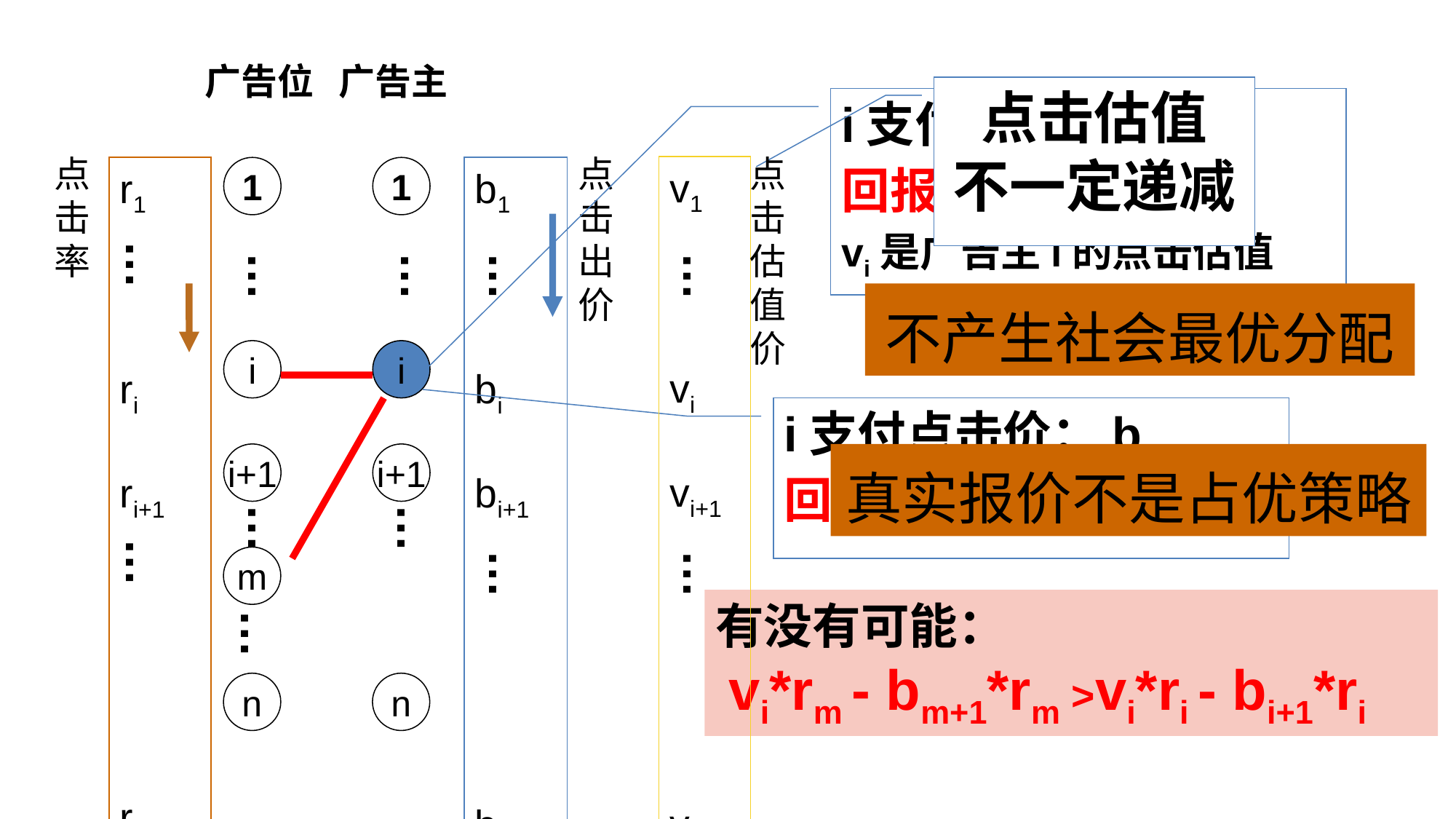

广告位   广告主
点击估值
不一定递减

i支付点击价：bi+1
回报=vi*ri - bi+1*ri
vi是广告主i的点击估值

点
击
率
点
击
出
价
点
击
估值价
v1

vi

vi+1

vn
…
…
1
1
b1

bi

bi+1

bn
r1

ri

ri+1

rn

…
…
…
…

不产生社会最优分配
i
i

i支付点击价：bm+1
回报=vi*rm - bm+1*rm

m
…
i+1
i+1
真实报价不是占优策略
…
…
…
…
有没有可能：
 vi*rm - bm+1*rm >vi*ri - bi+1*ri
n
n